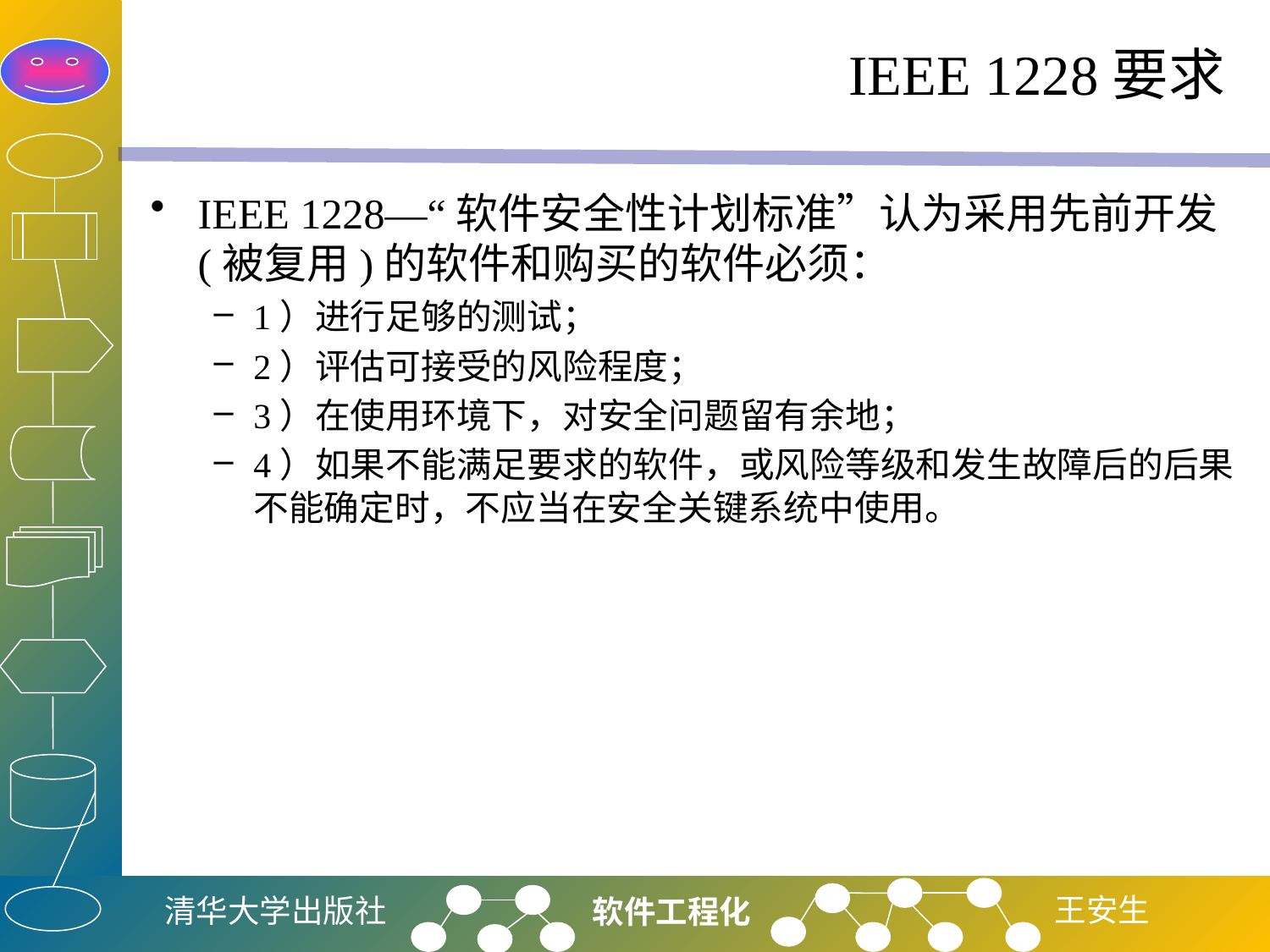

# IEEE 1228要求
IEEE 1228—“软件安全性计划标准”认为采用先前开发(被复用)的软件和购买的软件必须：
1）进行足够的测试；
2）评估可接受的风险程度；
3）在使用环境下，对安全问题留有余地；
4）如果不能满足要求的软件，或风险等级和发生故障后的后果不能确定时，不应当在安全关键系统中使用。